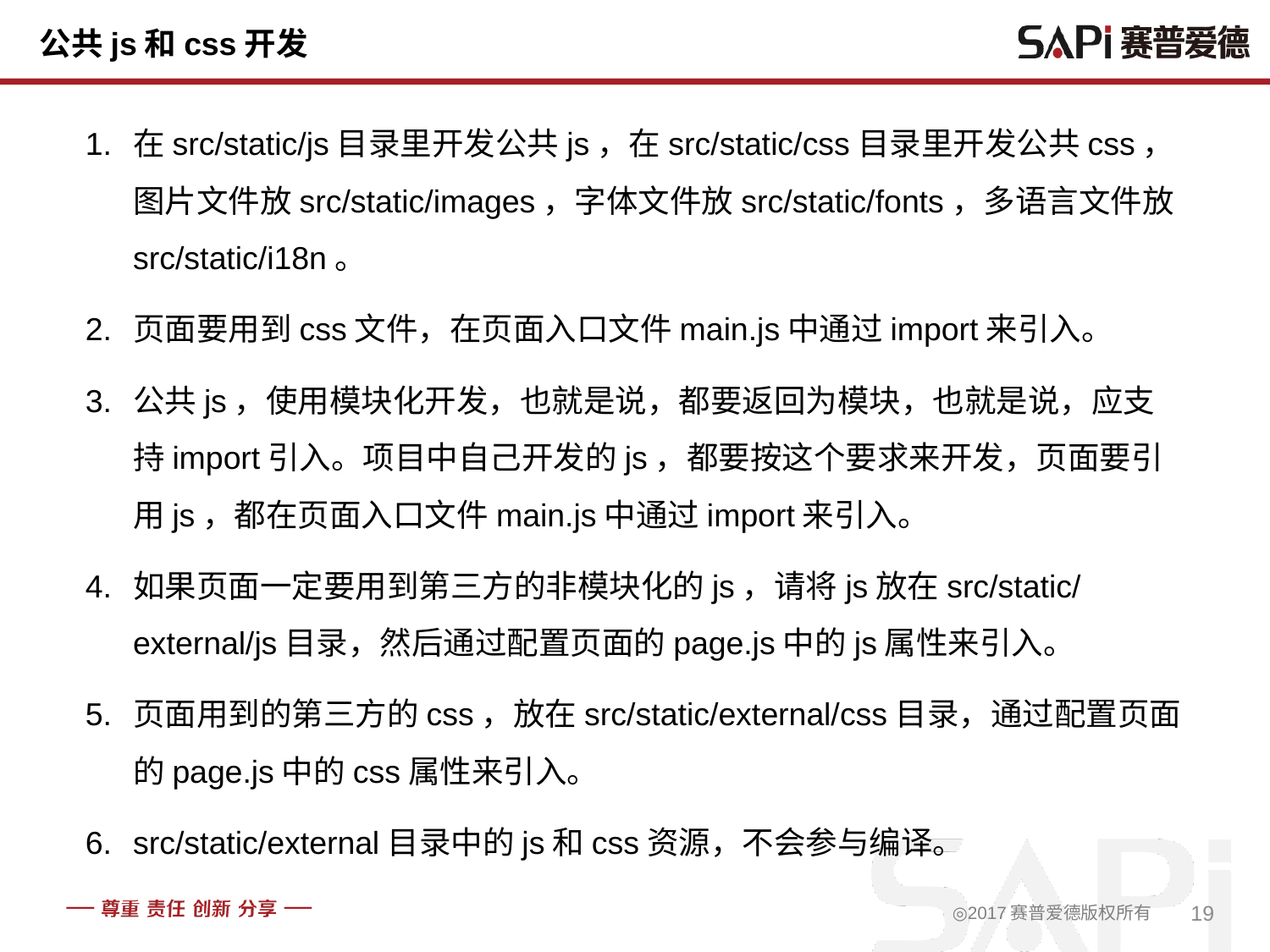

# 公共js和css开发
在src/static/js目录里开发公共js，在src/static/css目录里开发公共css，图片文件放src/static/images，字体文件放src/static/fonts，多语言文件放src/static/i18n。
页面要用到css文件，在页面入口文件main.js中通过import来引入。
公共js，使用模块化开发，也就是说，都要返回为模块，也就是说，应支持import引入。项目中自己开发的js，都要按这个要求来开发，页面要引用js，都在页面入口文件main.js中通过import来引入。
如果页面一定要用到第三方的非模块化的js，请将js放在src/static/external/js目录，然后通过配置页面的page.js中的js属性来引入。
页面用到的第三方的css，放在src/static/external/css目录，通过配置页面的page.js中的css属性来引入。
src/static/external目录中的js和css资源，不会参与编译。
19